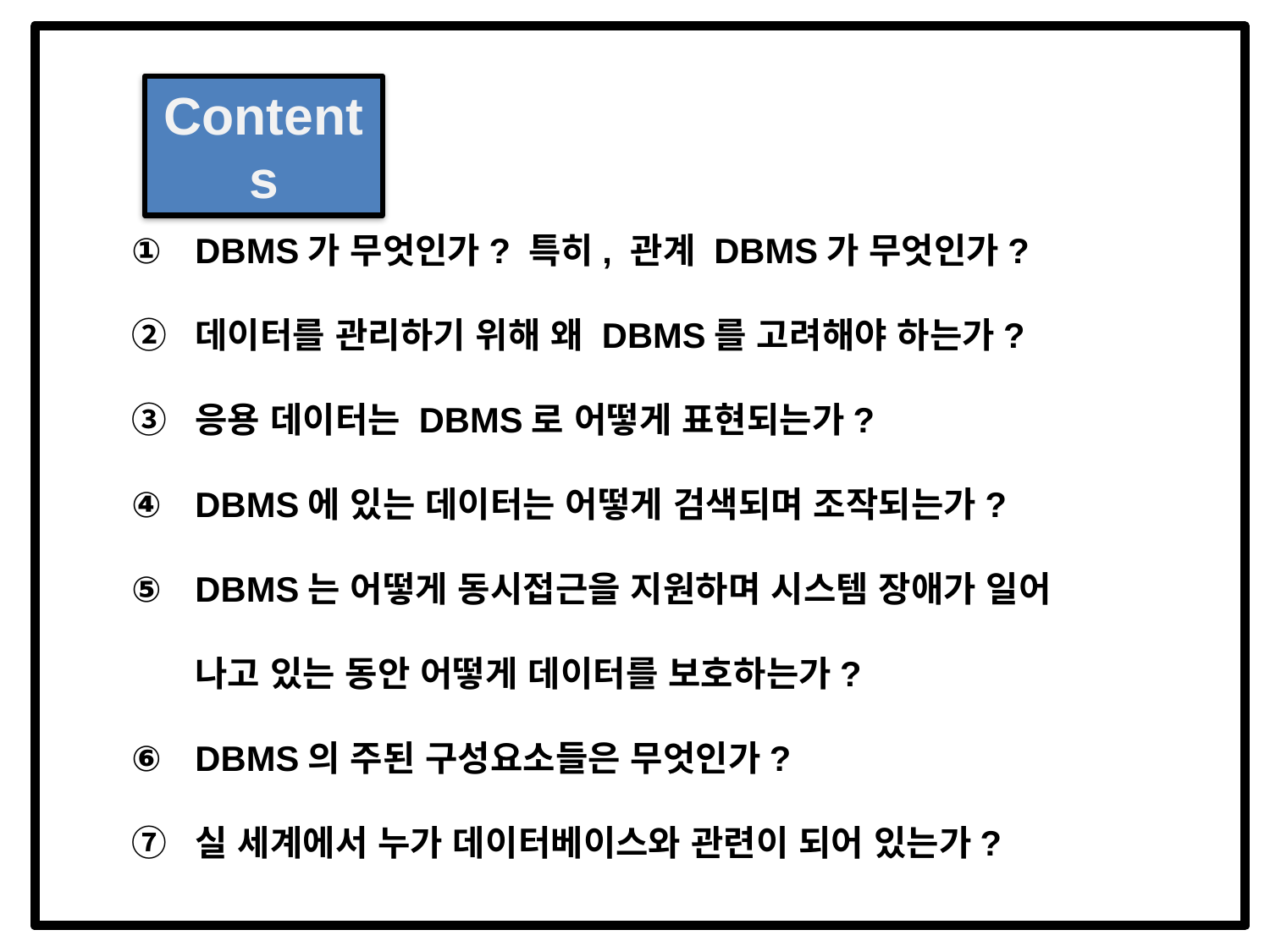

Contents
DBMS가 무엇인가? 특히, 관계 DBMS가 무엇인가?
데이터를 관리하기 위해 왜 DBMS를 고려해야 하는가?
응용 데이터는 DBMS로 어떻게 표현되는가?
DBMS에 있는 데이터는 어떻게 검색되며 조작되는가?
DBMS는 어떻게 동시접근을 지원하며 시스템 장애가 일어
나고 있는 동안 어떻게 데이터를 보호하는가?
DBMS의 주된 구성요소들은 무엇인가?
실 세계에서 누가 데이터베이스와 관련이 되어 있는가?